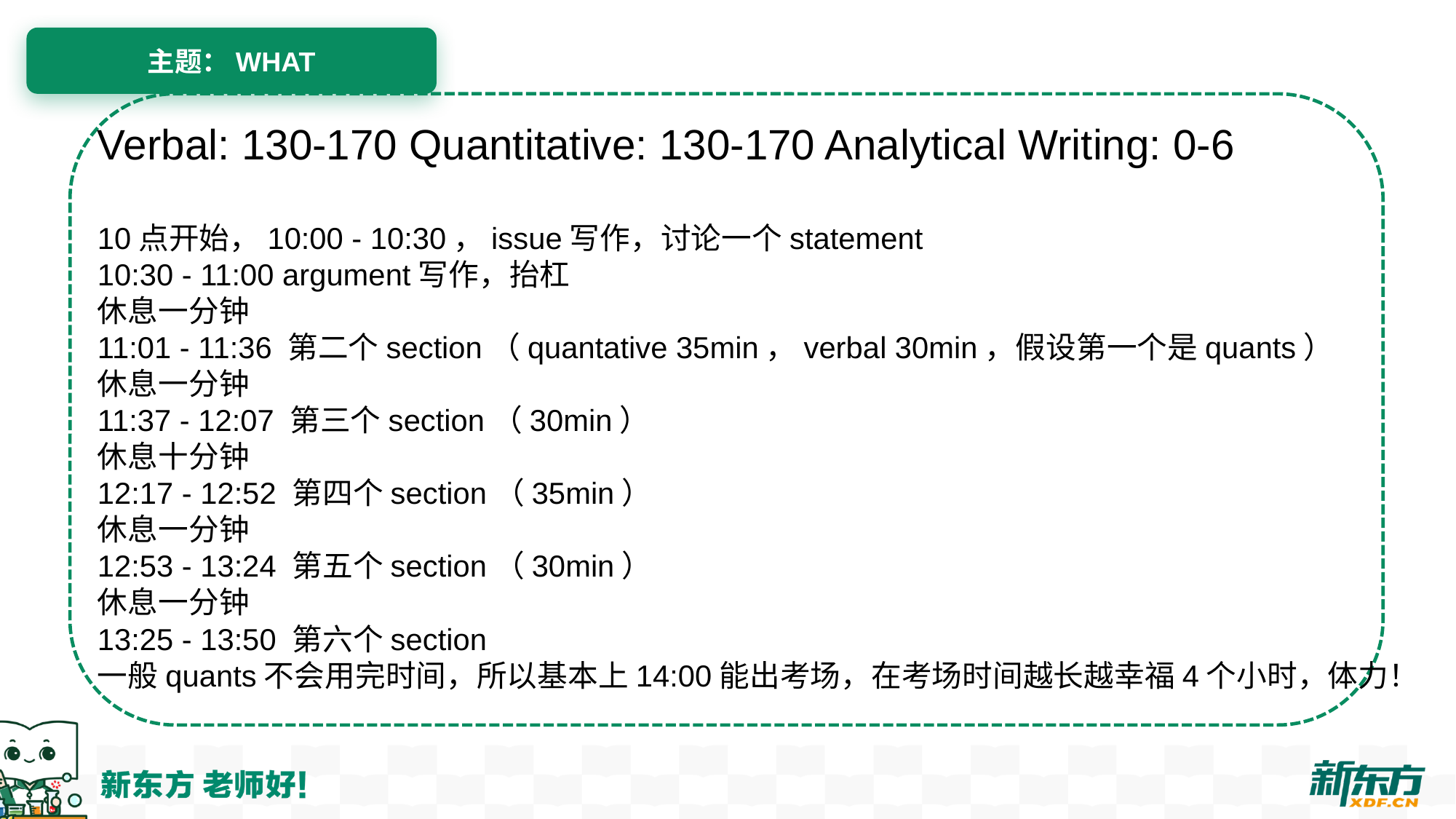

主题：WHAT

Verbal: 130-170 Quantitative: 130-170 Analytical Writing: 0-6

10点开始，10:00 - 10:30，issue写作，讨论一个statement
10:30 - 11:00 argument写作，抬杠
休息一分钟
11:01 - 11:36 第二个section（quantative 35min，verbal 30min，假设第一个是quants）
休息一分钟
11:37 - 12:07 第三个section（30min）
休息十分钟
12:17 - 12:52 第四个section（35min）
休息一分钟
12:53 - 13:24 第五个section（30min）
休息一分钟
13:25 - 13:50 第六个section
一般quants不会用完时间，所以基本上14:00能出考场，在考场时间越长越幸福4个小时，体力！